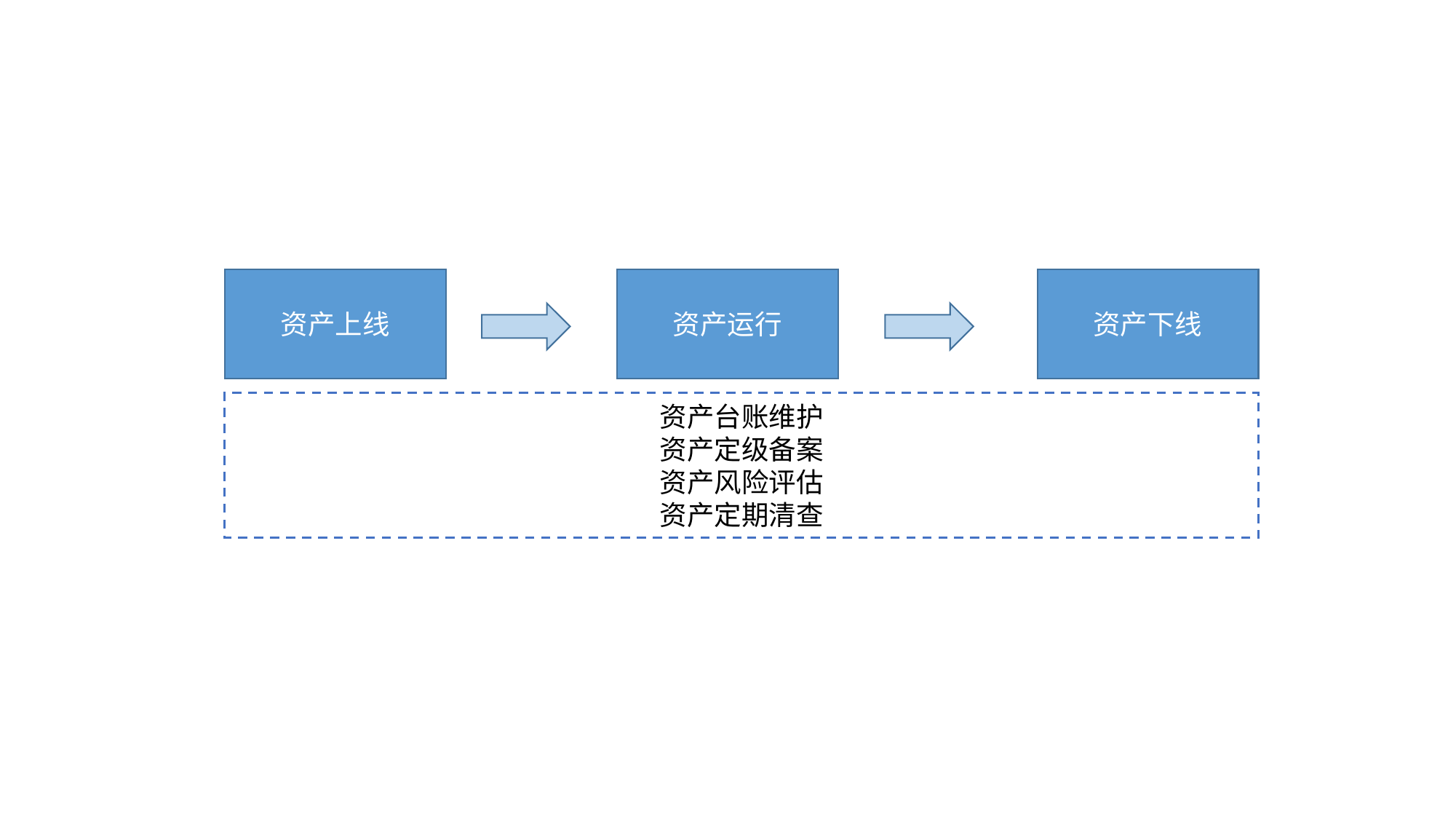

资产上线
资产运行
资产下线

资产台账维护
资产定级备案
资产风险评估
资产定期清查